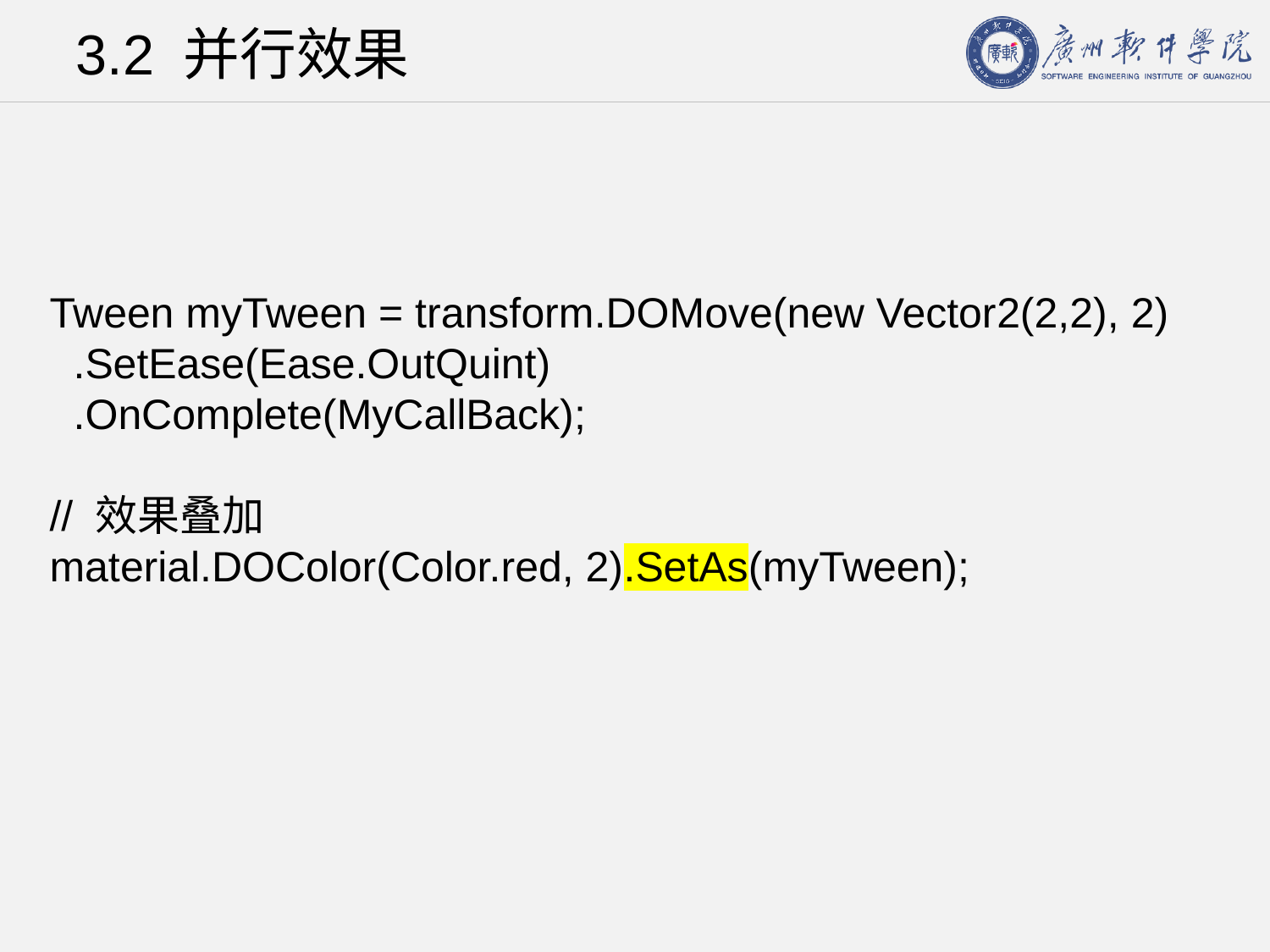

# 3.2 并行效果
Tween myTween = transform.DOMove(new Vector2(2,2), 2)
﻿﻿﻿﻿﻿  .SetEase(Ease.OutQuint)
  .OnComplete(MyCallBack);
﻿﻿﻿﻿﻿
﻿﻿﻿﻿﻿// 效果叠加
﻿﻿﻿﻿﻿material.DOColor(Color.red, 2).SetAs(myTween);